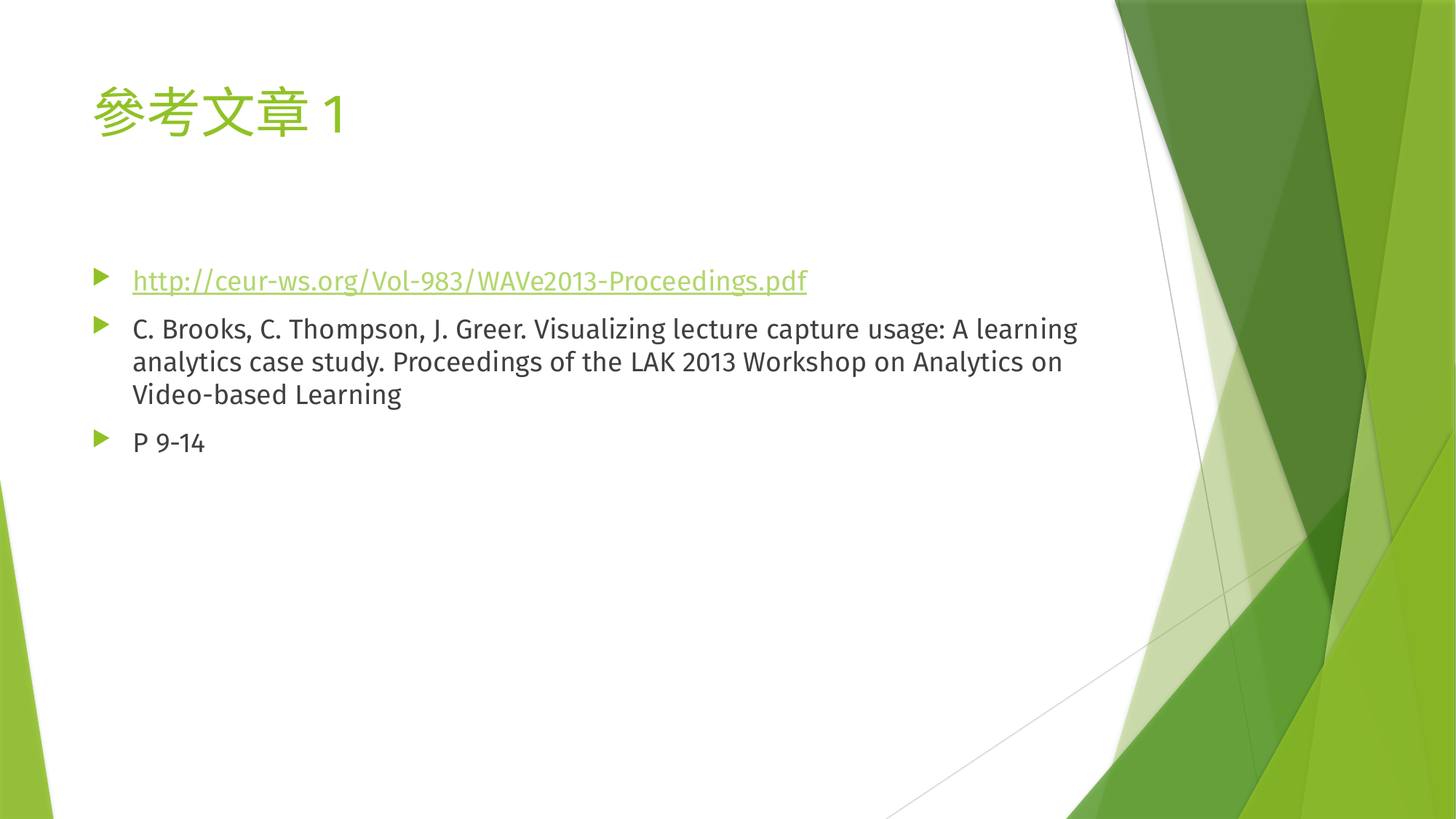

# 參考文章1
http://ceur-ws.org/Vol-983/WAVe2013-Proceedings.pdf
C. Brooks, C. Thompson, J. Greer. Visualizing lecture capture usage: A learning analytics case study. Proceedings of the LAK 2013 Workshop on Analytics on  Video-based Learning
P 9-14